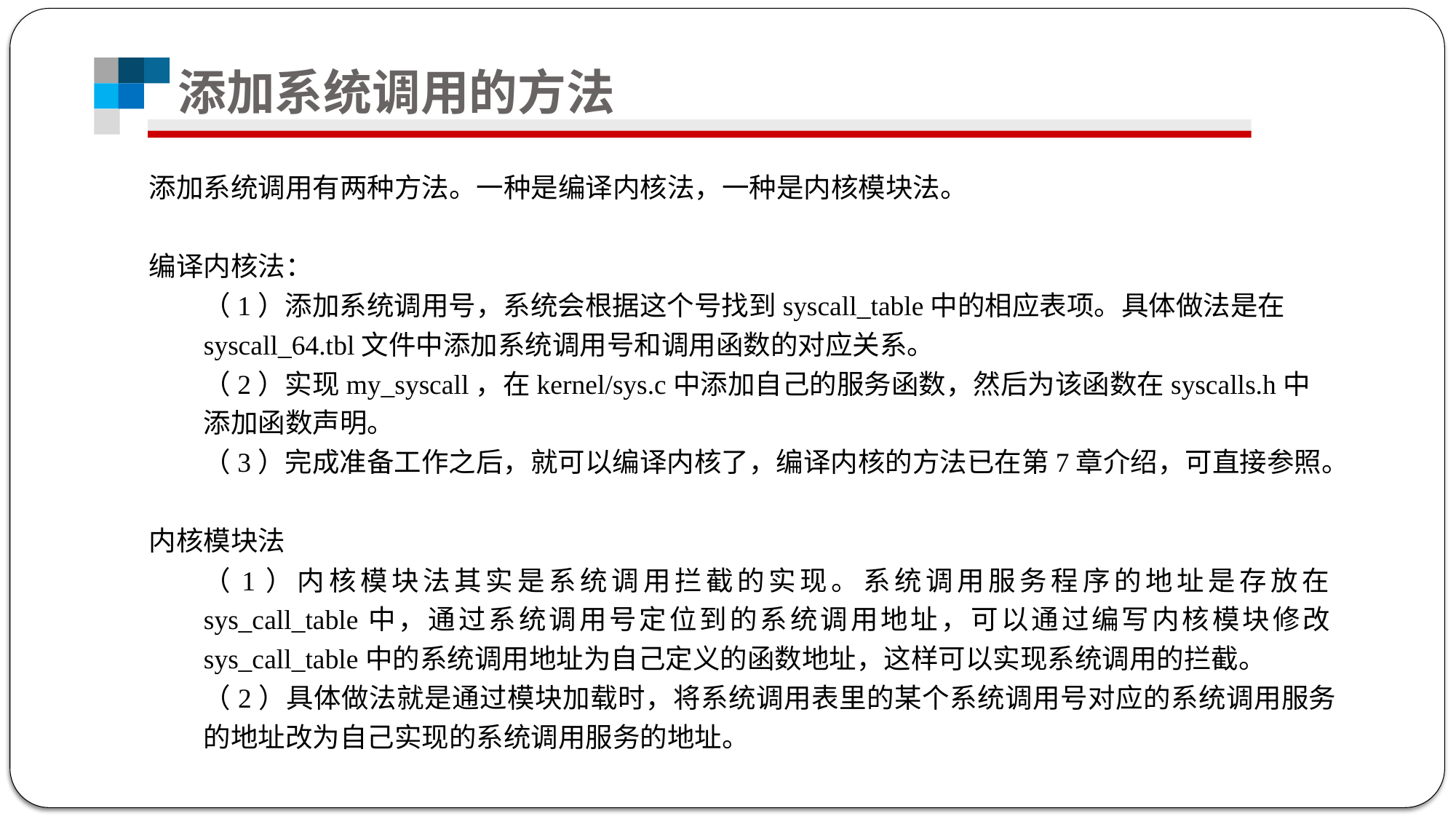

# 添加系统调用的方法
添加系统调用有两种方法。一种是编译内核法，一种是内核模块法。

编译内核法：
（1）添加系统调用号，系统会根据这个号找到syscall_table中的相应表项。具体做法是在syscall_64.tbl文件中添加系统调用号和调用函数的对应关系。
（2）实现my_syscall，在kernel/sys.c中添加自己的服务函数，然后为该函数在syscalls.h中添加函数声明。
（3）完成准备工作之后，就可以编译内核了，编译内核的方法已在第7章介绍，可直接参照。
内核模块法
（1）内核模块法其实是系统调用拦截的实现。系统调用服务程序的地址是存放在sys_call_table中，通过系统调用号定位到的系统调用地址，可以通过编写内核模块修改sys_call_table中的系统调用地址为自己定义的函数地址，这样可以实现系统调用的拦截。
（2）具体做法就是通过模块加载时，将系统调用表里的某个系统调用号对应的系统调用服务的地址改为自己实现的系统调用服务的地址。